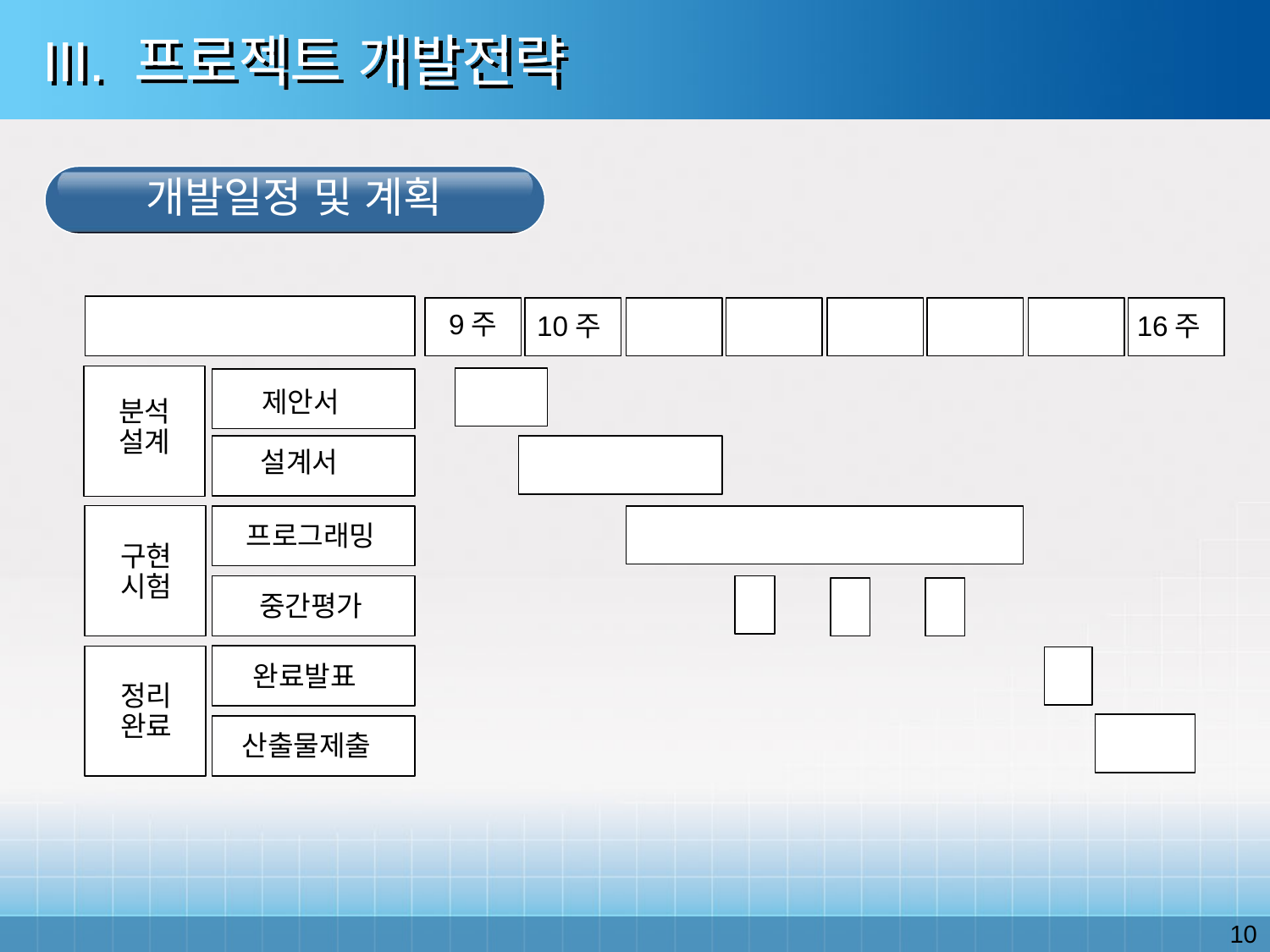

# III. 프로젝트 개발전략
개발일정 및 계획

9주
10주
16주

제안서
분석
설계

설계서

프로그래밍
구현
시험

중간평가

완료발표
정리
완료

산출물제출
10